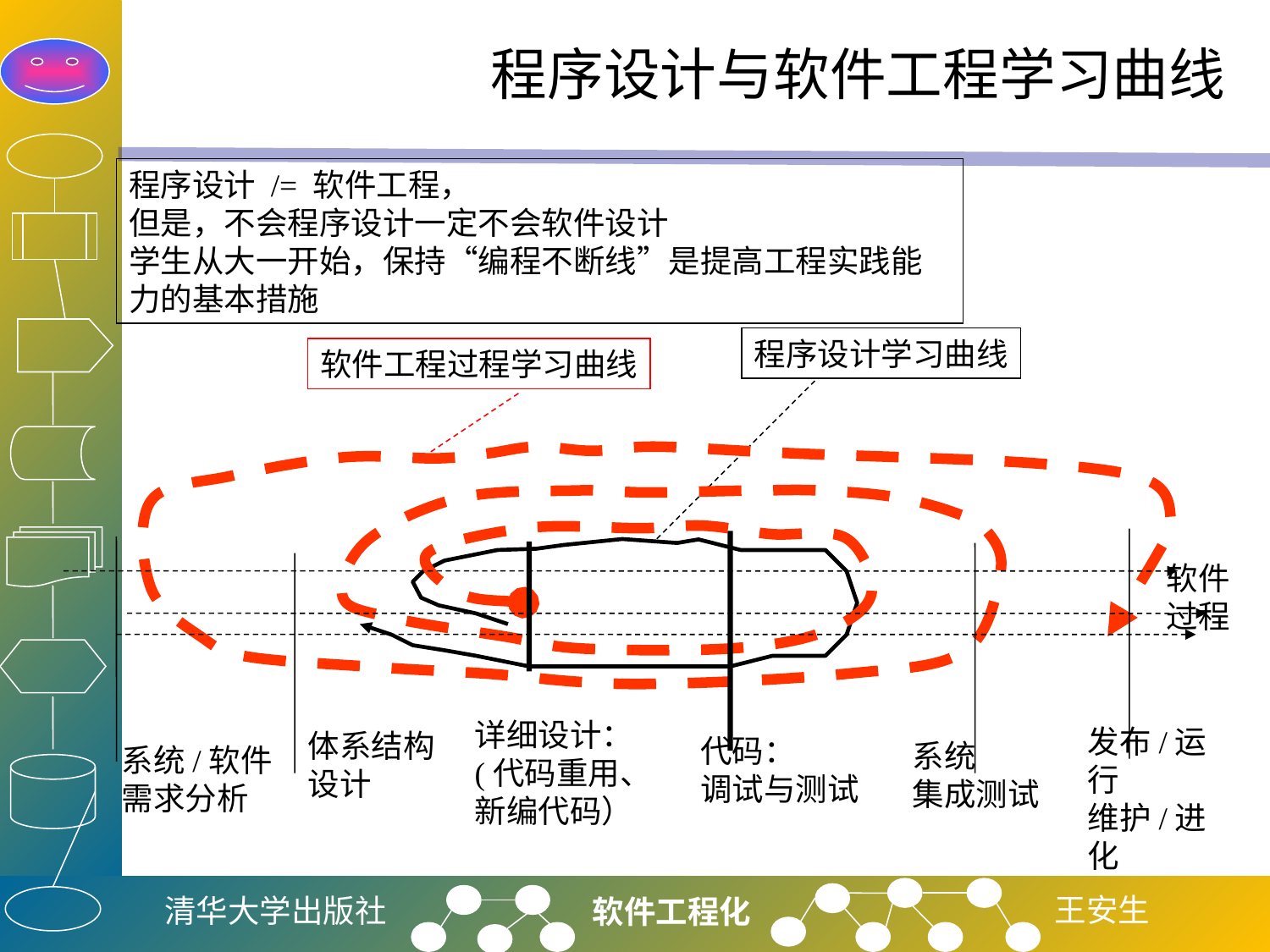

# 程序设计与软件工程学习曲线
程序设计 /= 软件工程，
但是，不会程序设计一定不会软件设计
学生从大一开始，保持“编程不断线”是提高工程实践能力的基本措施
程序设计学习曲线

软件工程过程学习曲线

软件
过程

详细设计：
(代码重用、
新编代码）
发布/运行
维护/进化
体系结构
设计
代码：
调试与测试
系统
集成测试
系统/软件
需求分析